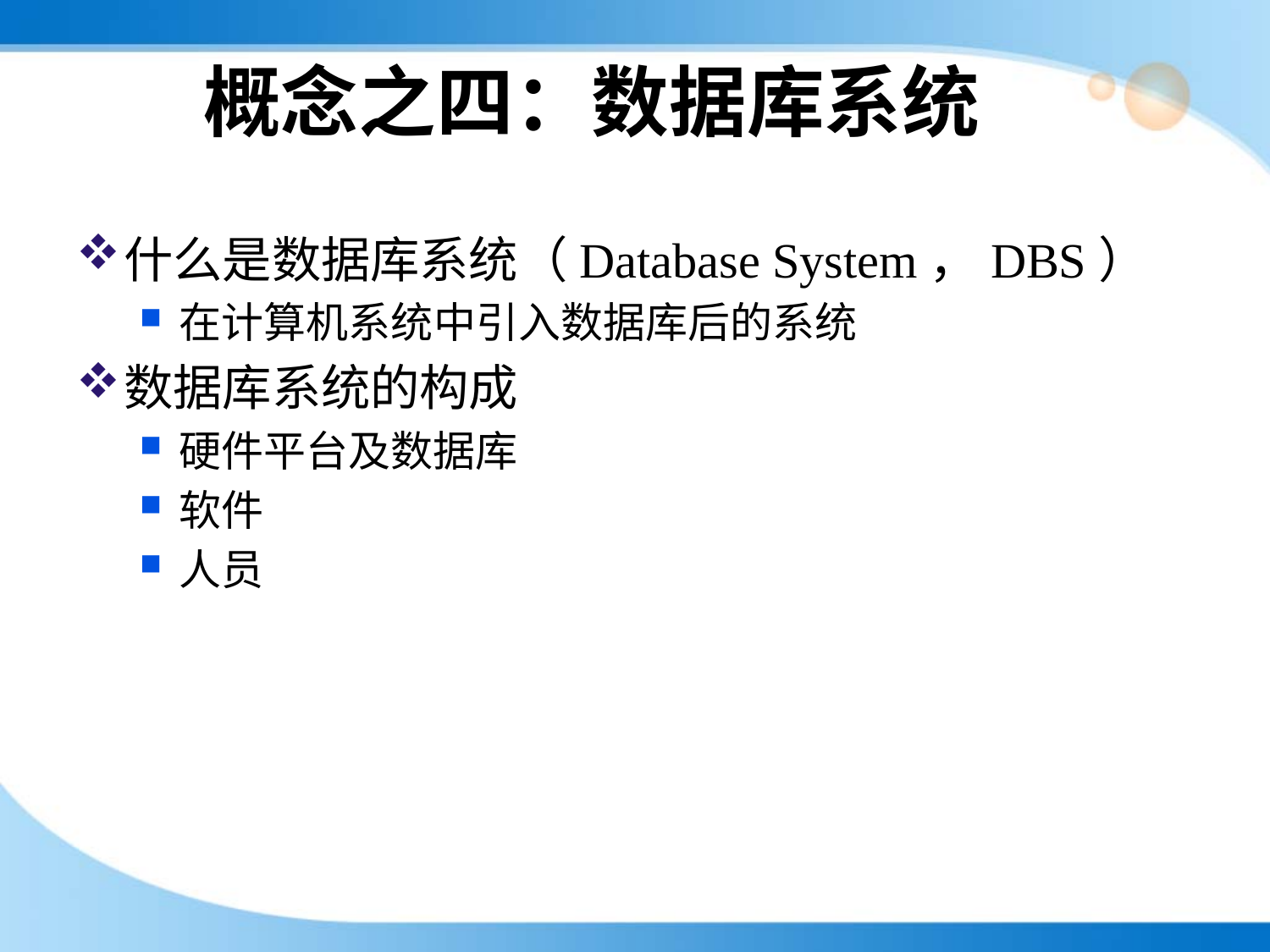

# 概念之四：数据库系统
什么是数据库系统（Database System，DBS）
在计算机系统中引入数据库后的系统
数据库系统的构成
硬件平台及数据库
软件
人员